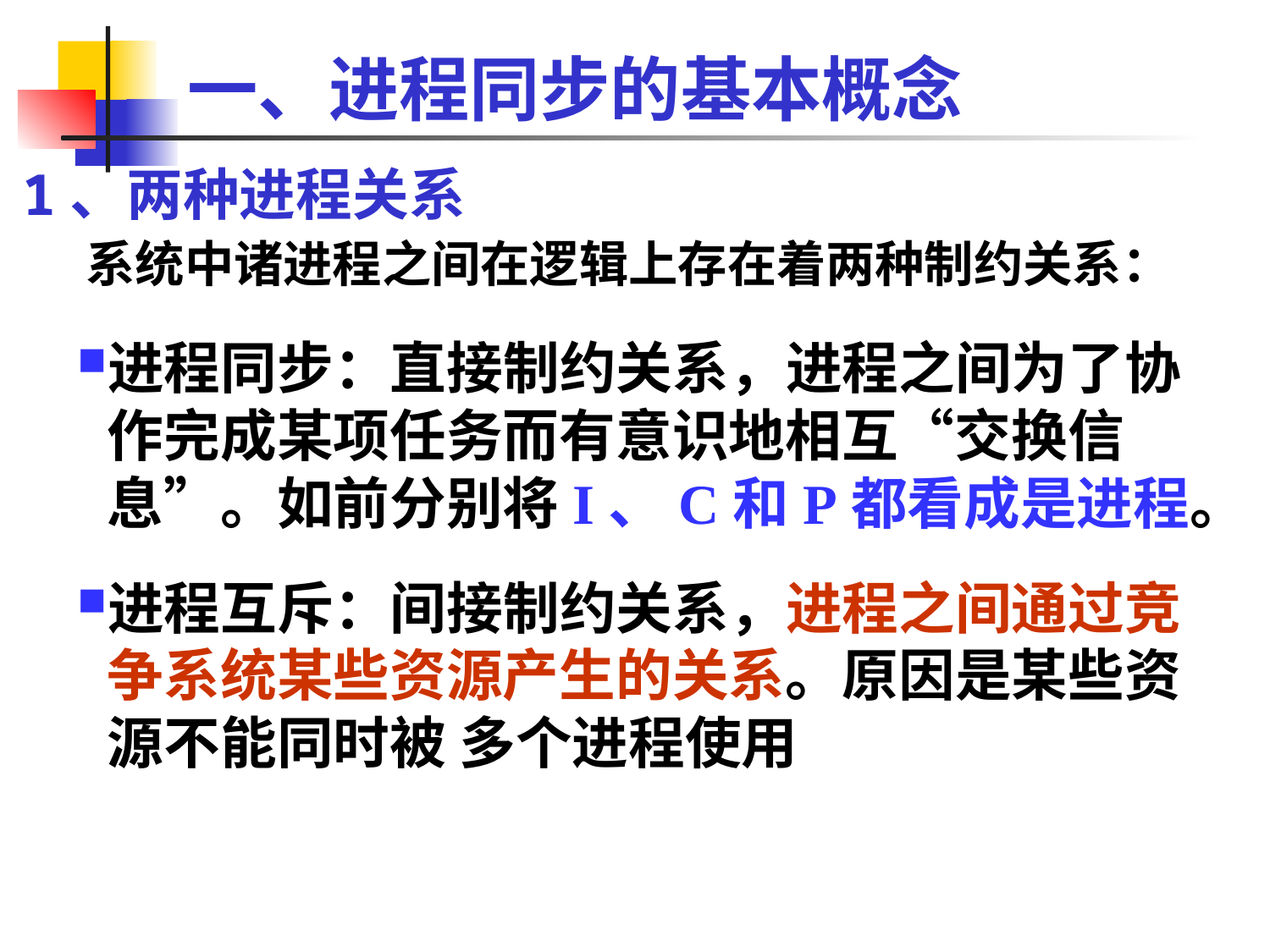

# 一、进程同步的基本概念
1、两种进程关系
系统中诸进程之间在逻辑上存在着两种制约关系：
进程同步：直接制约关系，进程之间为了协作完成某项任务而有意识地相互“交换信息”。如前分别将I、C和P都看成是进程。
进程互斥：间接制约关系，进程之间通过竞争系统某些资源产生的关系。原因是某些资源不能同时被 多个进程使用